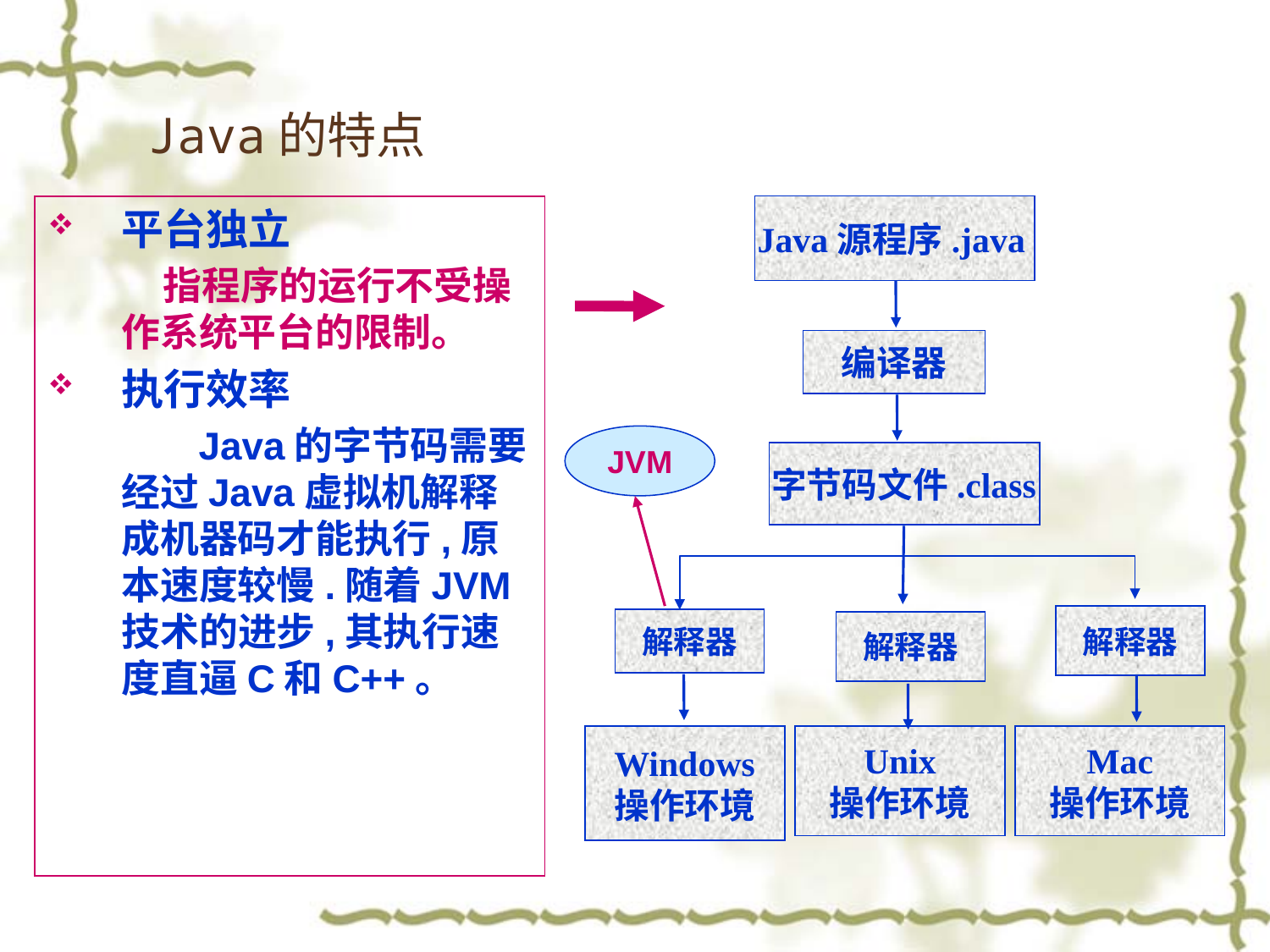

# Java的特点
平台独立
               指程序的运行不受操作系统平台的限制。
执行效率
              Java的字节码需要经过Java虚拟机解释成机器码才能执行,原本速度较慢.随着JVM技术的进步,其执行速度直逼C和C++。
Java源程序.java

编译器

JVM
字节码文件.class

解释器
解释器
解释器

Windows
操作环境
Unix
操作环境
Mac
操作环境